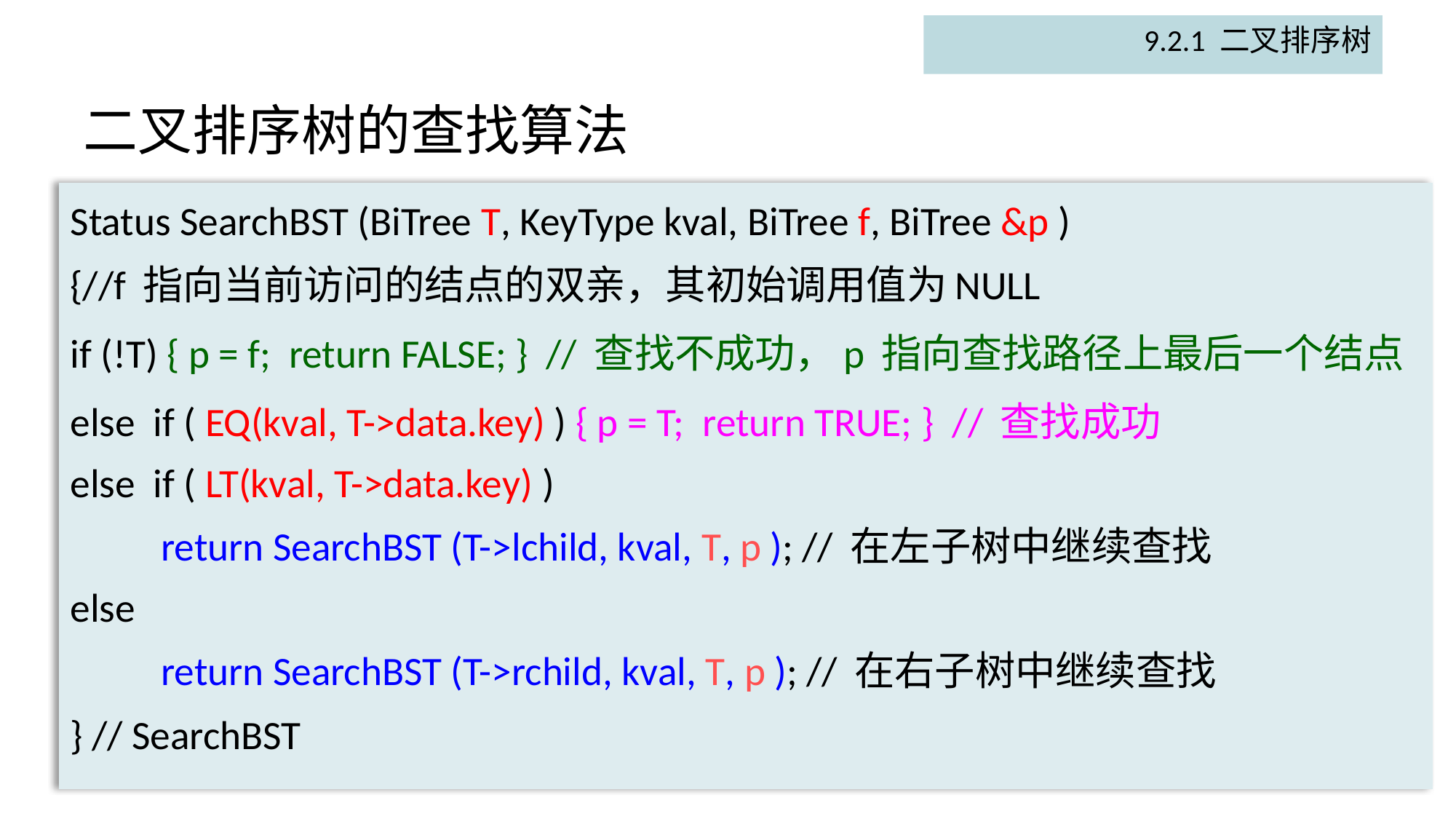

9.2.1 二叉排序树
# 二叉排序树的查找算法
Status SearchBST (BiTree T, KeyType kval, BiTree f, BiTree &p )
{//f 指向当前访问的结点的双亲，其初始调用值为NULL
if (!T) { p = f;  return FALSE; }  // 查找不成功，p 指向查找路径上最后一个结点
else  if ( EQ(kval, T->data.key) ) { p = T;  return TRUE; }  // 查找成功
else  if ( LT(kval, T->data.key) )
 	return SearchBST (T->lchild, kval, T, p ); // 在左子树中继续查找
else
	return SearchBST (T->rchild, kval, T, p ); // 在右子树中继续查找
} // SearchBST